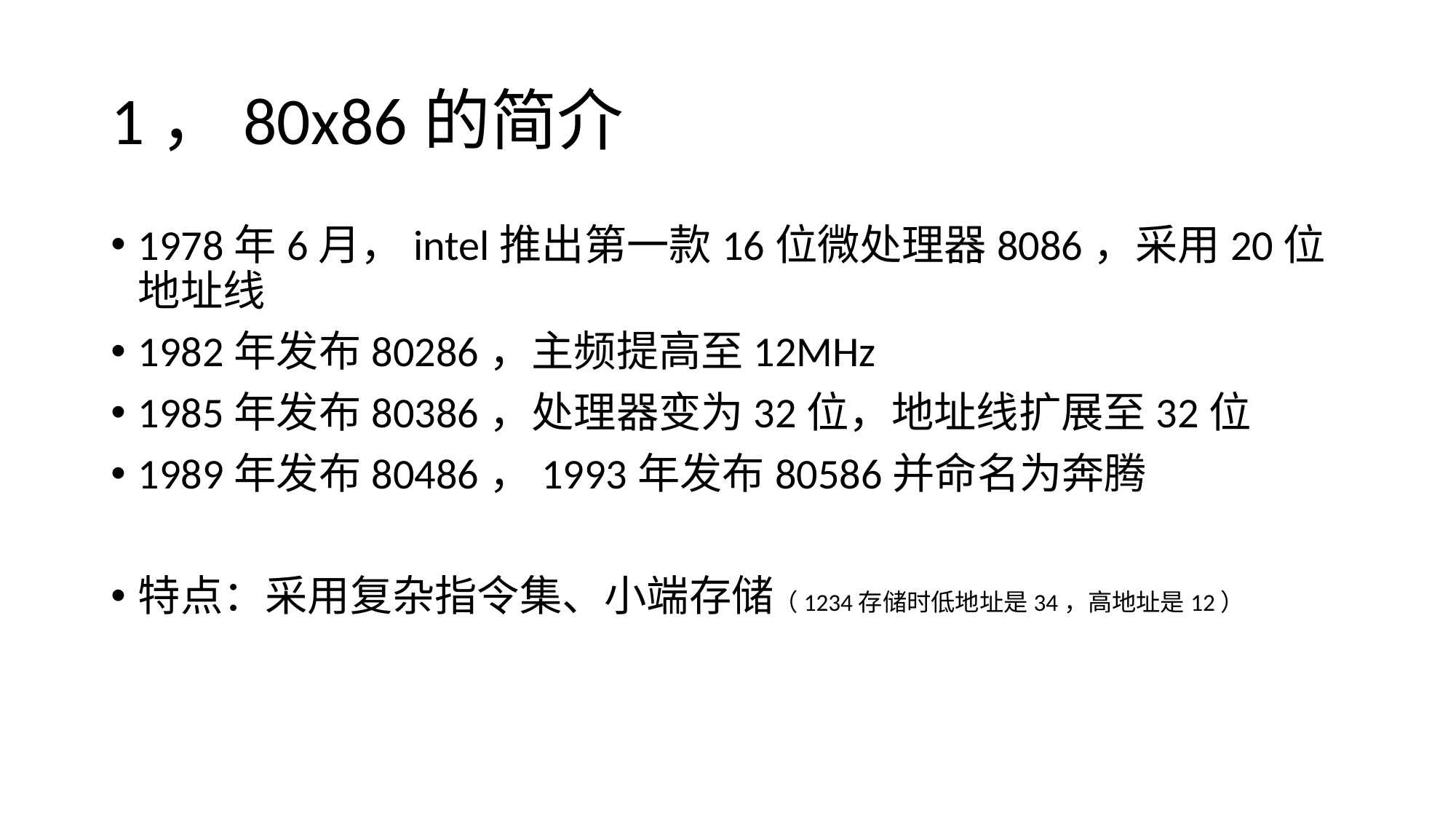

# 1，80x86的简介
1978年6月，intel推出第一款16位微处理器8086，采用20位地址线
1982年发布80286，主频提高至12MHz
1985年发布80386，处理器变为32位，地址线扩展至32位
1989年发布80486，1993年发布80586并命名为奔腾

特点：采用复杂指令集、小端存储（1234存储时低地址是34，高地址是12）